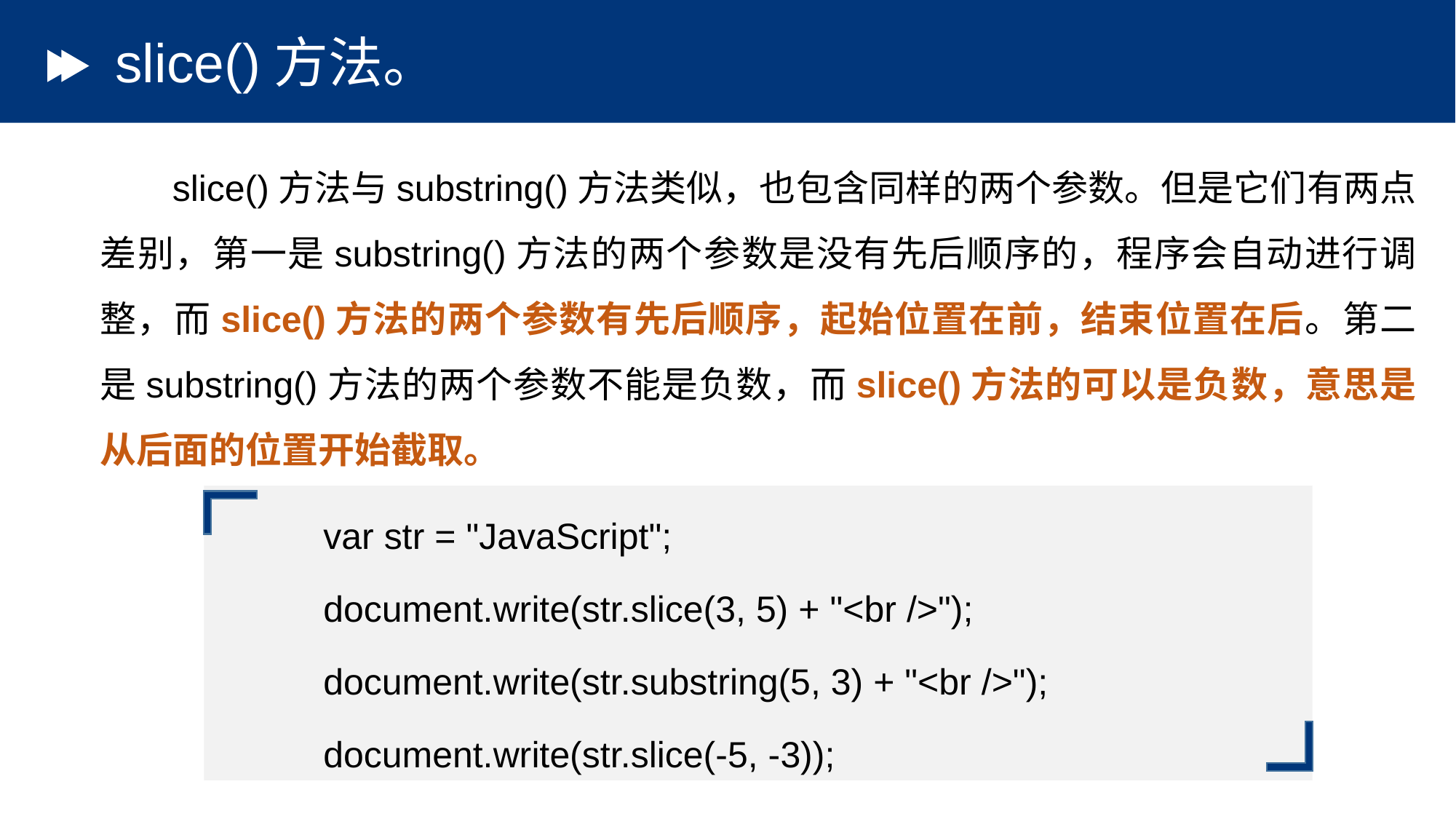

# slice()方法。
       slice()方法与substring()方法类似，也包含同样的两个参数。但是它们有两点差别，第一是substring()方法的两个参数是没有先后顺序的，程序会自动进行调整，而slice()方法的两个参数有先后顺序，起始位置在前，结束位置在后。第二是substring()方法的两个参数不能是负数，而slice()方法的可以是负数，意思是从后面的位置开始截取。
        var str = "JavaScript";
        document.write(str.slice(3, 5) + "<br />");
        document.write(str.substring(5, 3) + "<br />");
        document.write(str.slice(-5, -3));